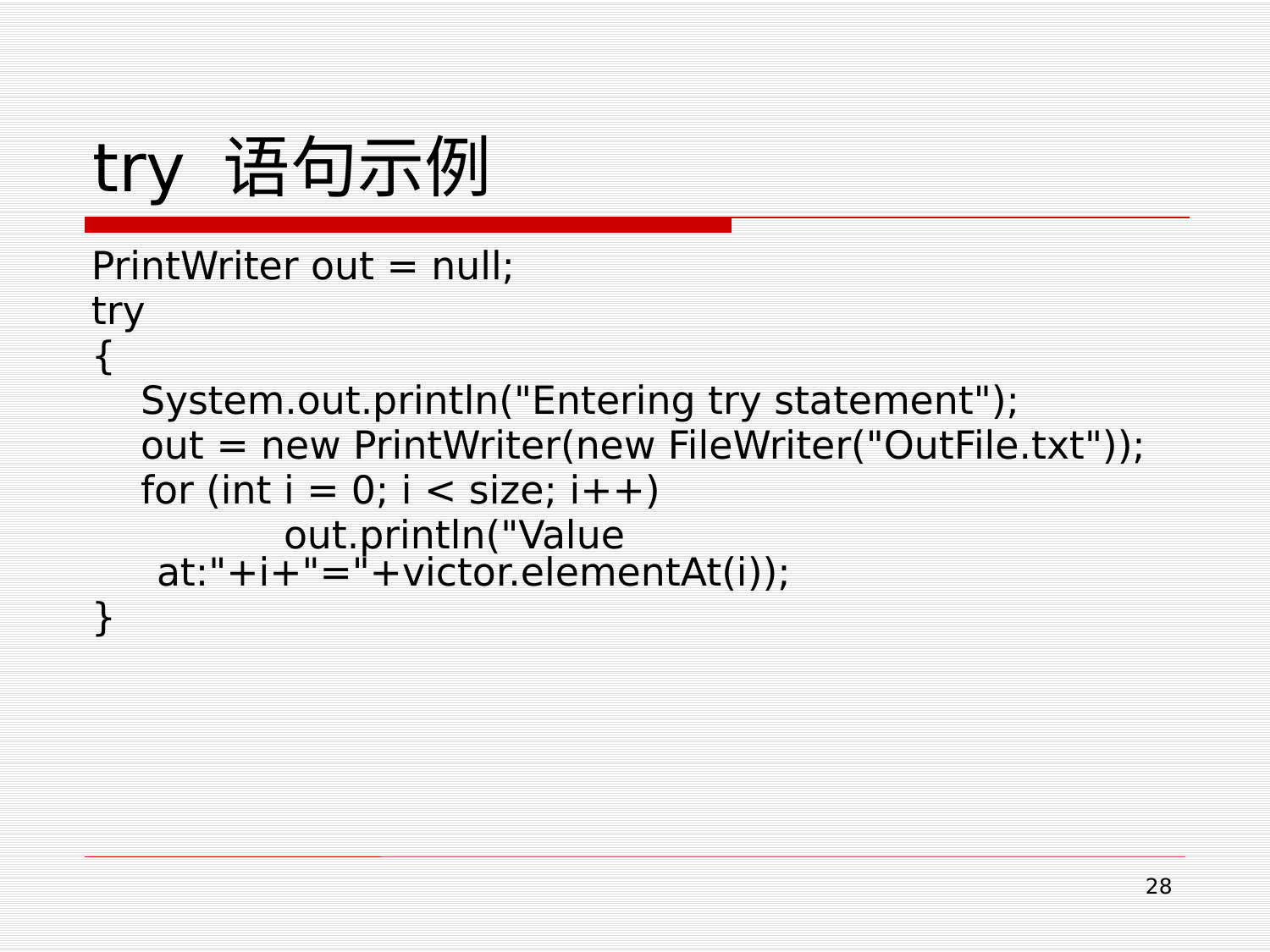

# try 语句示例
PrintWriter out = null;
try
{
    System.out.println("Entering try statement");
    out = new PrintWriter(new FileWriter("OutFile.txt"));
    for (int i = 0; i < size; i++)
        	out.println("Value at:"+i+"="+victor.elementAt(i));
}

28